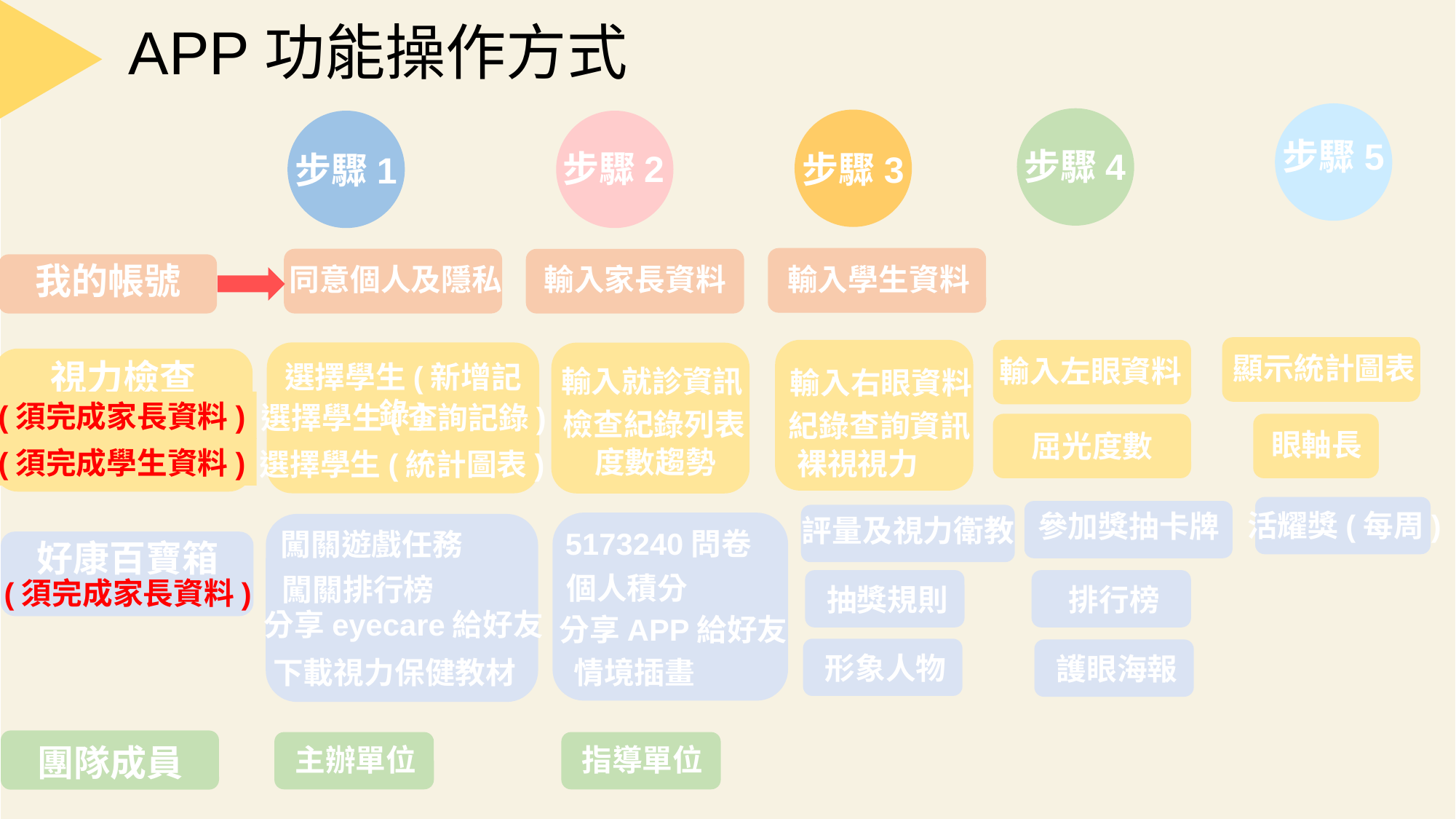

APP功能操作方式

步驟5

步驟4

步驟3

步驟1

步驟2

我的帳號

同意個人及隱私
輸入家長資料
輸入學生資料

顯示統計圖表
輸入左眼資料

視力檢查
(須完成家長資料)
(須完成學生資料)
選擇學生(新增記錄)
輸入就診資訊
輸入右眼資料
選擇學生(查詢記錄)
檢查紀錄列表
紀錄查詢資訊

眼軸長

屈光度數
度數趨勢
裸視視力
選擇學生(統計圖表)

活耀獎(每周)
參加獎抽卡牌

評量及視力衛教

闖關遊戲任務
闖關排行榜

分享eyecare給好友
下載視力保健教材

5173240問卷
好康百寶箱

個人積分
(須完成家長資料)

抽獎規則
排行榜
分享APP給好友

形象人物
護眼海報
情境插畫

團隊成員

主辦單位
指導單位